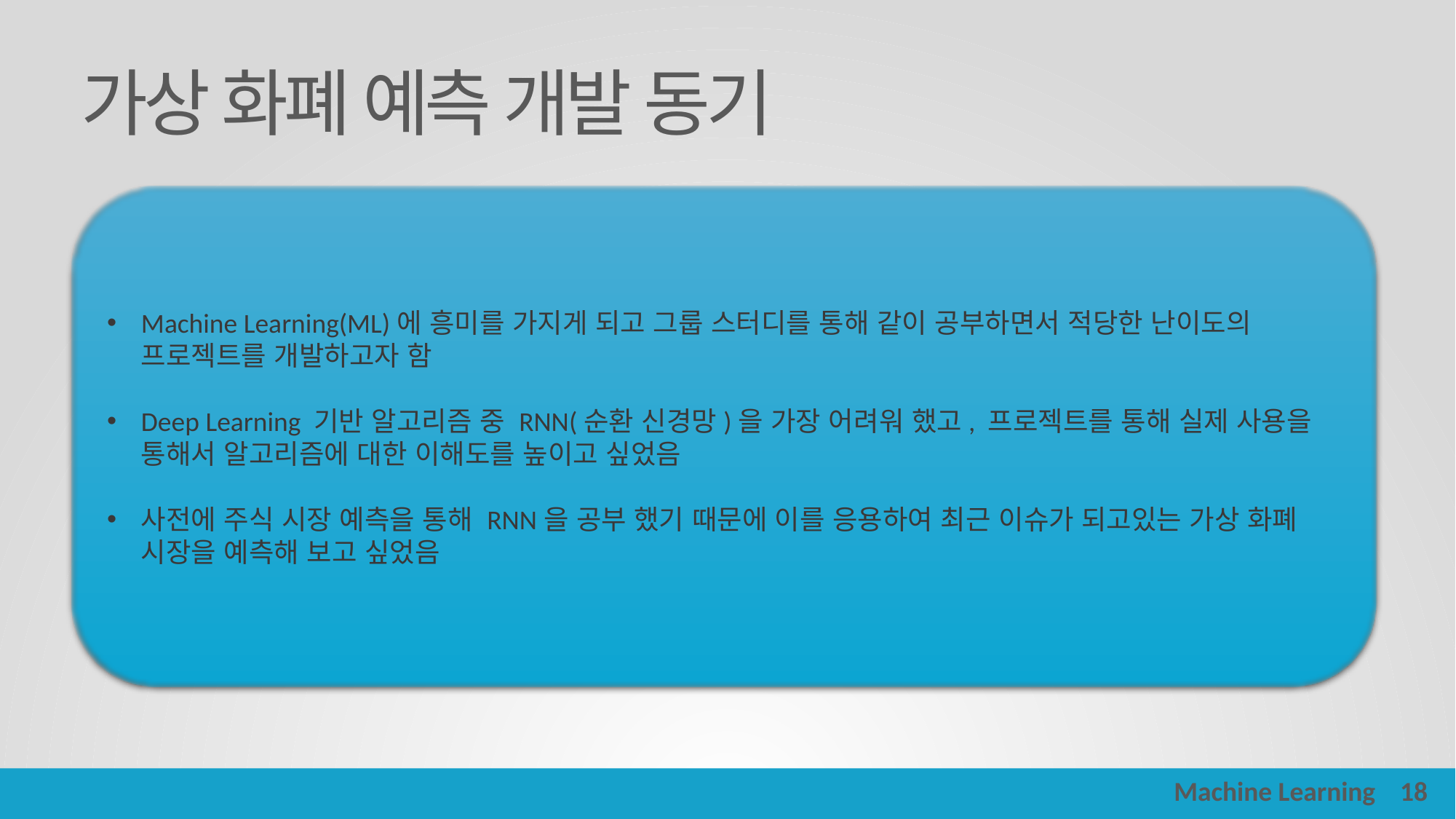

가상 화폐 예측 개발 동기
Machine Learning(ML)에 흥미를 가지게 되고 그룹 스터디를 통해 같이 공부하면서 적당한 난이도의 프로젝트를 개발하고자 함

Deep Learning 기반 알고리즘 중 RNN(순환 신경망)을 가장 어려워 했고, 프로젝트를 통해 실제 사용을 통해서 알고리즘에 대한 이해도를 높이고 싶었음

사전에 주식 시장 예측을 통해 RNN을 공부 했기 때문에 이를 응용하여 최근 이슈가 되고있는 가상 화폐 시장을 예측해 보고 싶었음
Machine Learning
18